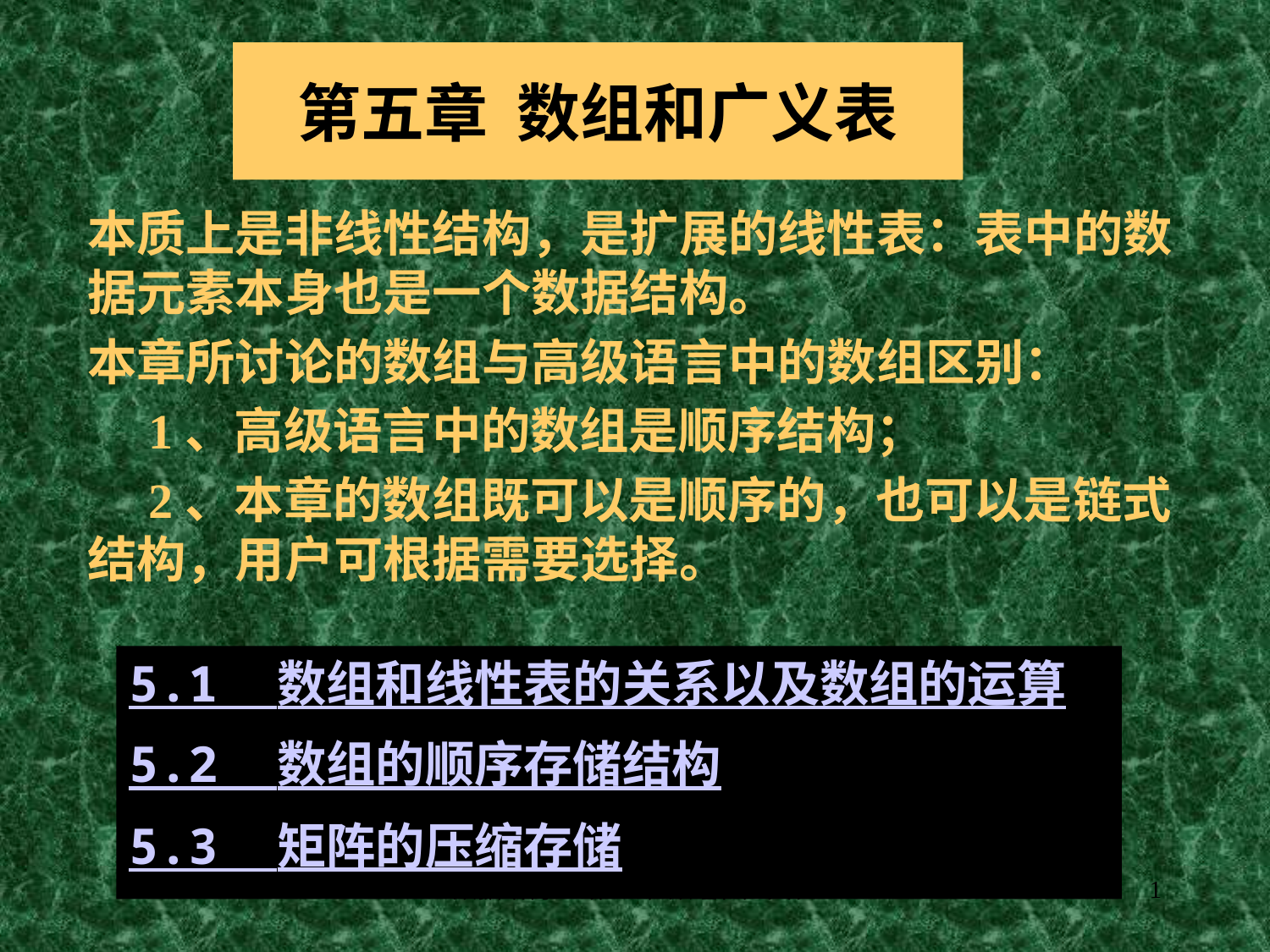

# 第五章  数组和广义表
本质上是非线性结构，是扩展的线性表：表中的数据元素本身也是一个数据结构。
本章所讨论的数组与高级语言中的数组区别：
　1、高级语言中的数组是顺序结构；
　2、本章的数组既可以是顺序的，也可以是链式结构，用户可根据需要选择。

5.1  数组和线性表的关系以及数组的运算
5.2  数组的顺序存储结构
5.3  矩阵的压缩存储
数据结构---第五章 数组和广义表
1